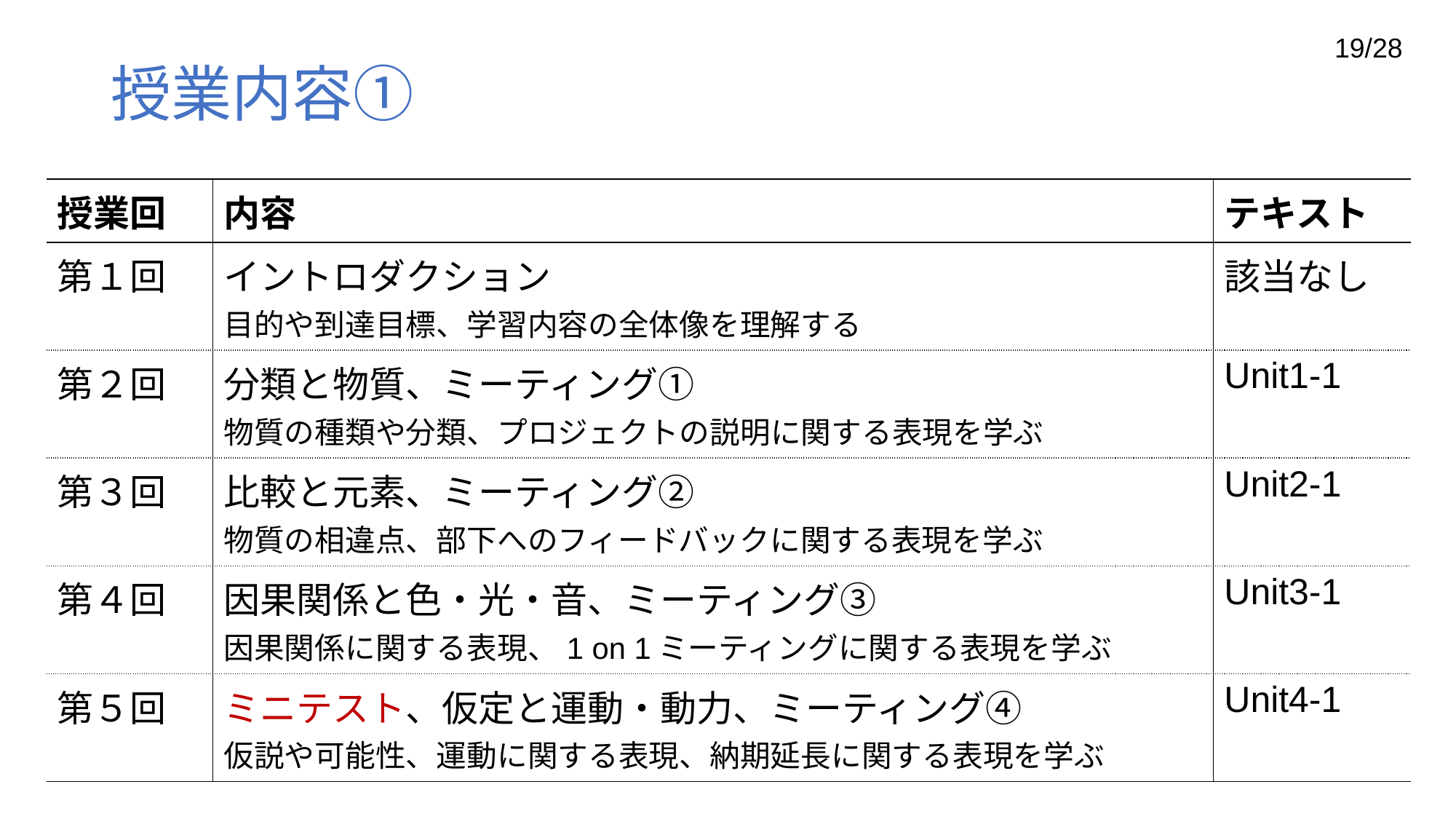

19/28
# 授業内容①
| 授業回 | 内容 | テキスト |
| --- | --- | --- |
| 第１回 | イントロダクション 目的や到達目標、学習内容の全体像を理解する | 該当なし |
| 第２回 | 分類と物質、ミーティング① 物質の種類や分類、プロジェクトの説明に関する表現を学ぶ | Unit1-1 |
| 第３回 | 比較と元素、ミーティング② 物質の相違点、部下へのフィードバックに関する表現を学ぶ | Unit2-1 |
| 第４回 | 因果関係と色・光・音、ミーティング③ 因果関係に関する表現、1 on 1ミーティングに関する表現を学ぶ | Unit3-1 |
| 第５回 | ミニテスト、仮定と運動・動力、ミーティング④ 仮説や可能性、運動に関する表現、納期延長に関する表現を学ぶ | Unit4-1 |